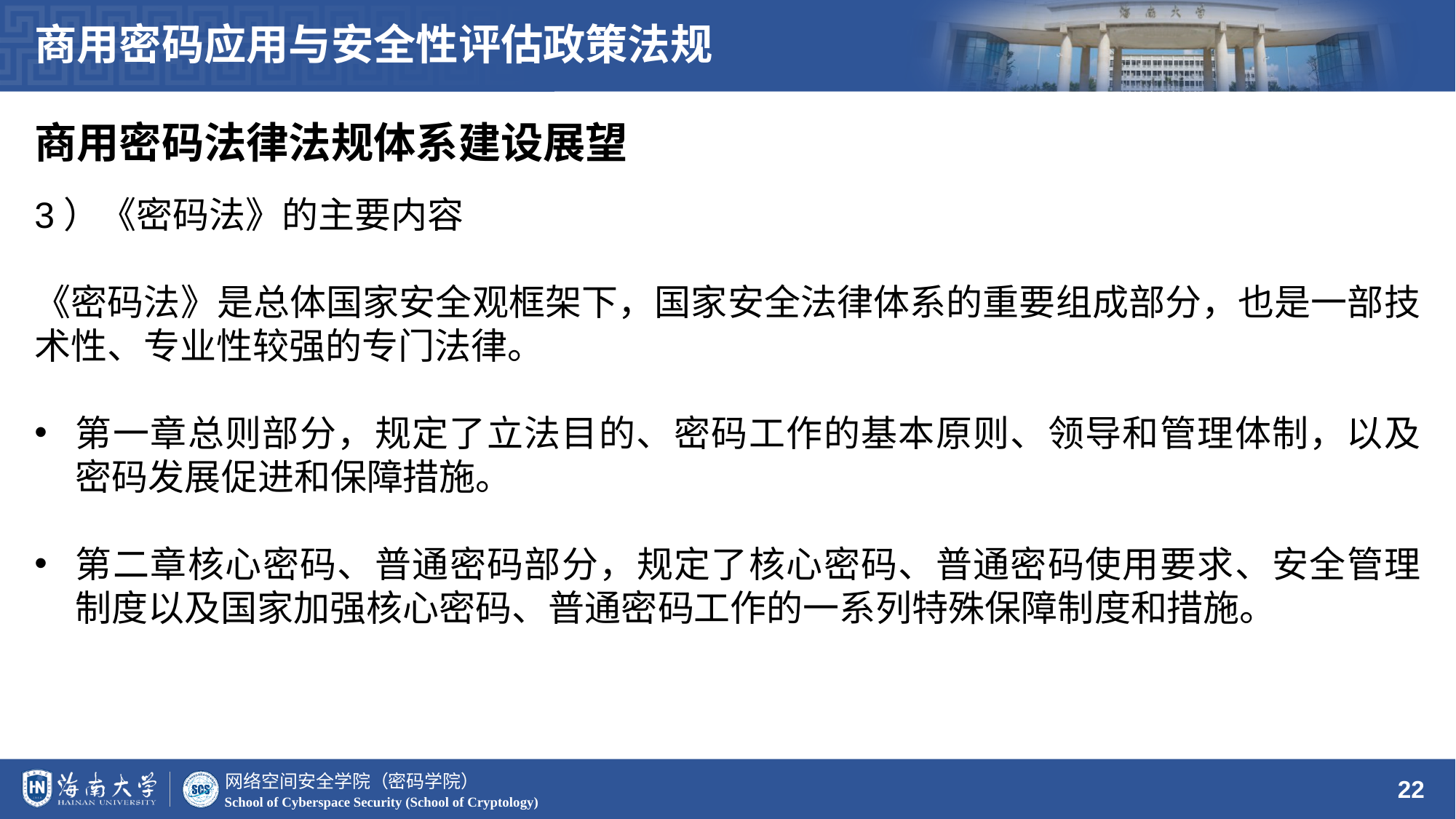

商用密码应用与安全性评估政策法规

商用密码法律法规体系建设展望
3）《密码法》的主要内容

《密码法》是总体国家安全观框架下，国家安全法律体系的重要组成部分，也是一部技术性、专业性较强的专门法律。

第一章总则部分，规定了立法目的、密码工作的基本原则、领导和管理体制，以及密码发展促进和保障措施。

第二章核心密码、普通密码部分，规定了核心密码、普通密码使用要求、安全管理制度以及国家加强核心密码、普通密码工作的一系列特殊保障制度和措施。

22